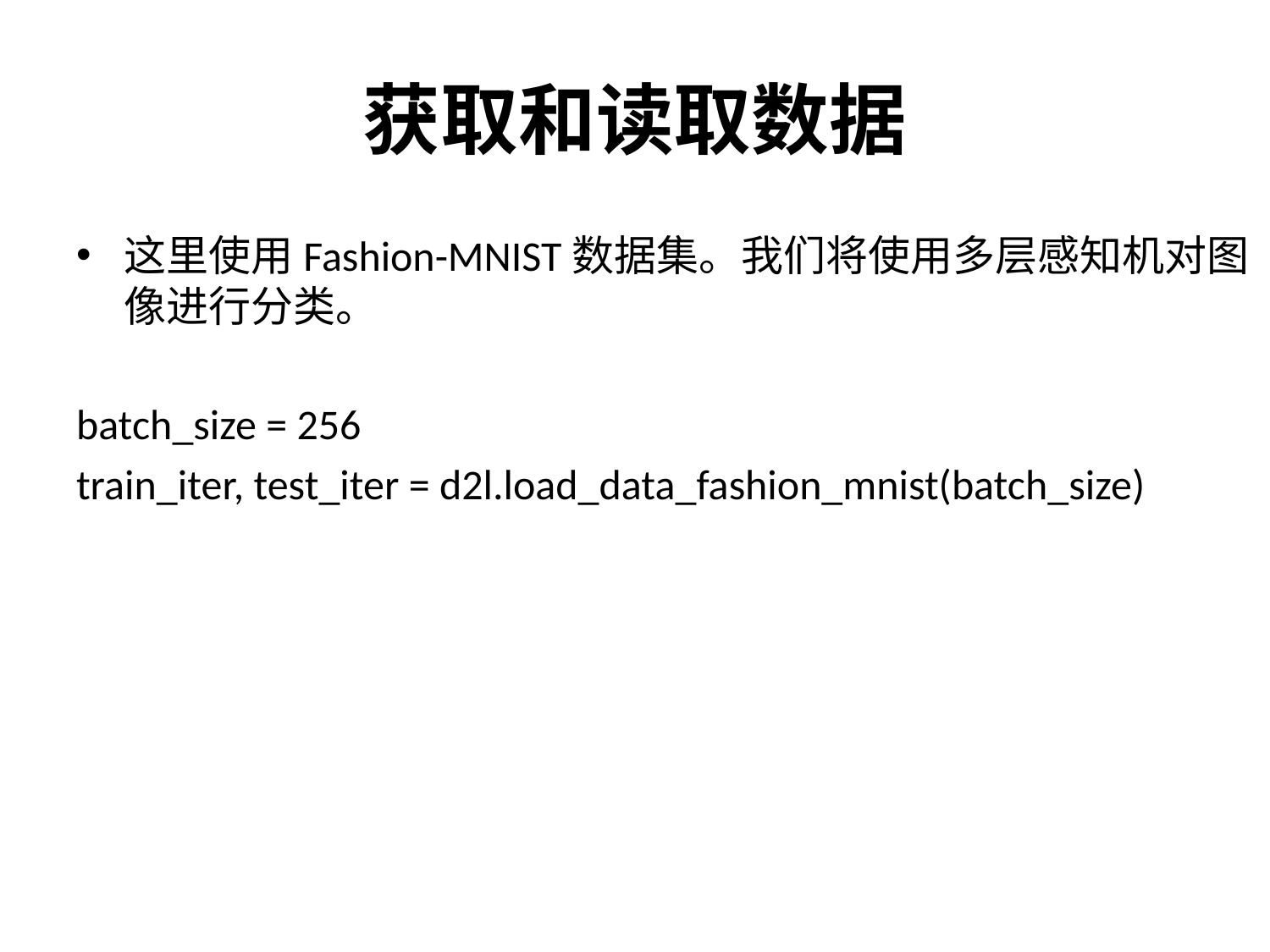

# 获取和读取数据
这里使用Fashion-MNIST数据集。我们将使用多层感知机对图像进行分类。

batch_size = 256
train_iter, test_iter = d2l.load_data_fashion_mnist(batch_size)